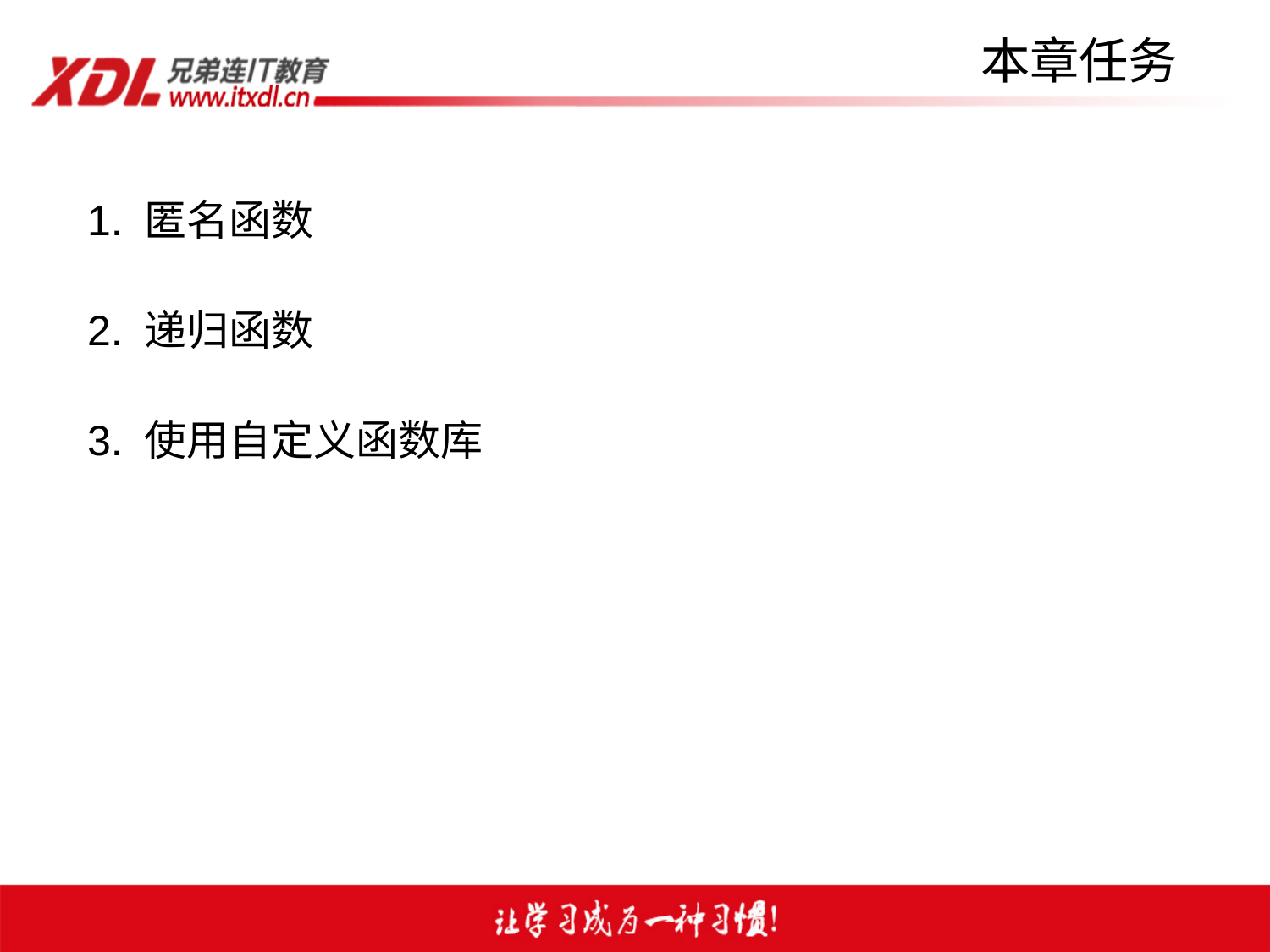

# 本章任务
1. 匿名函数
2. 递归函数
3. 使用自定义函数库